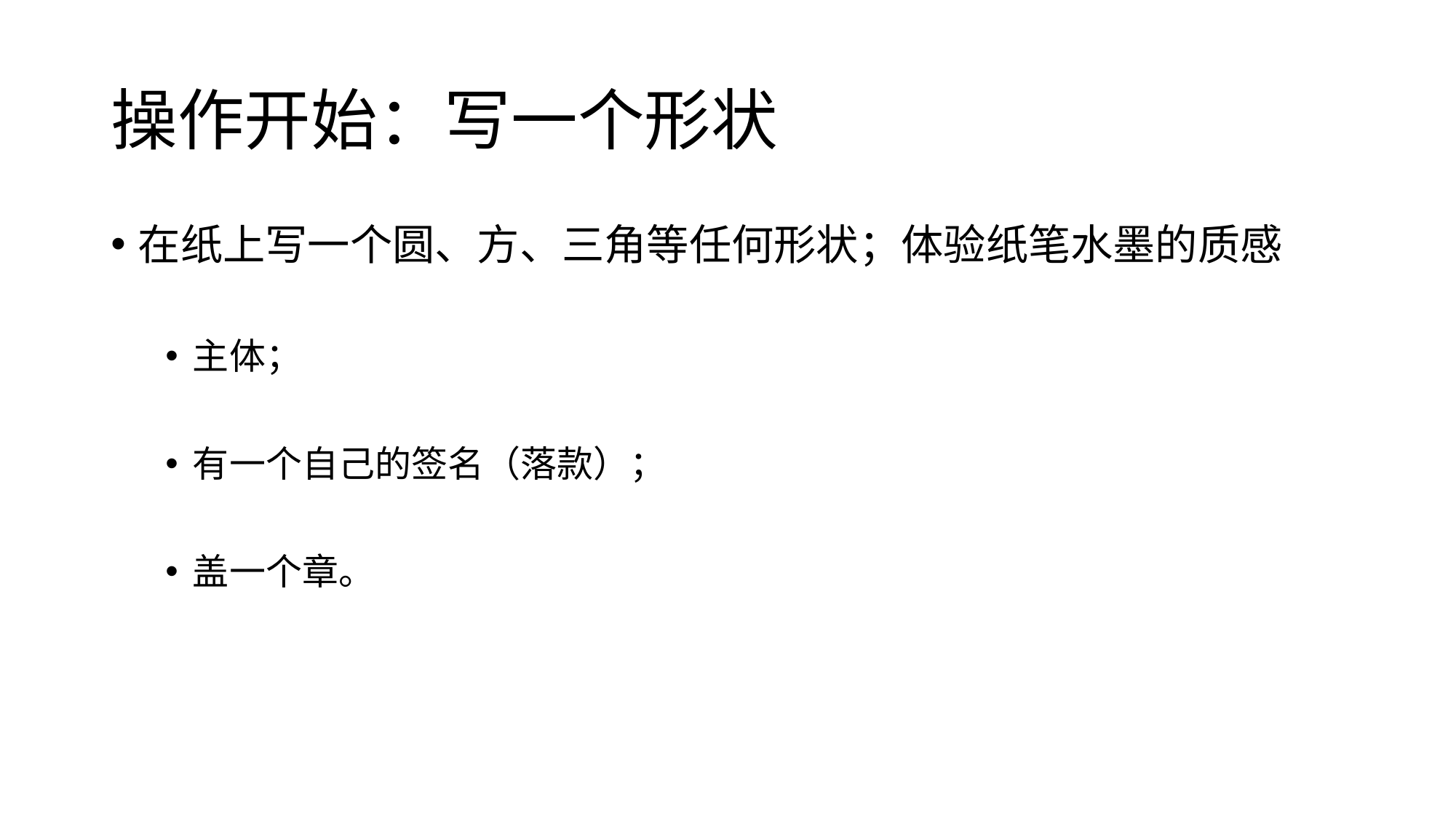

# 操作开始：写一个形状
在纸上写一个圆、方、三角等任何形状；体验纸笔水墨的质感

主体；

有一个自己的签名（落款）；

盖一个章。